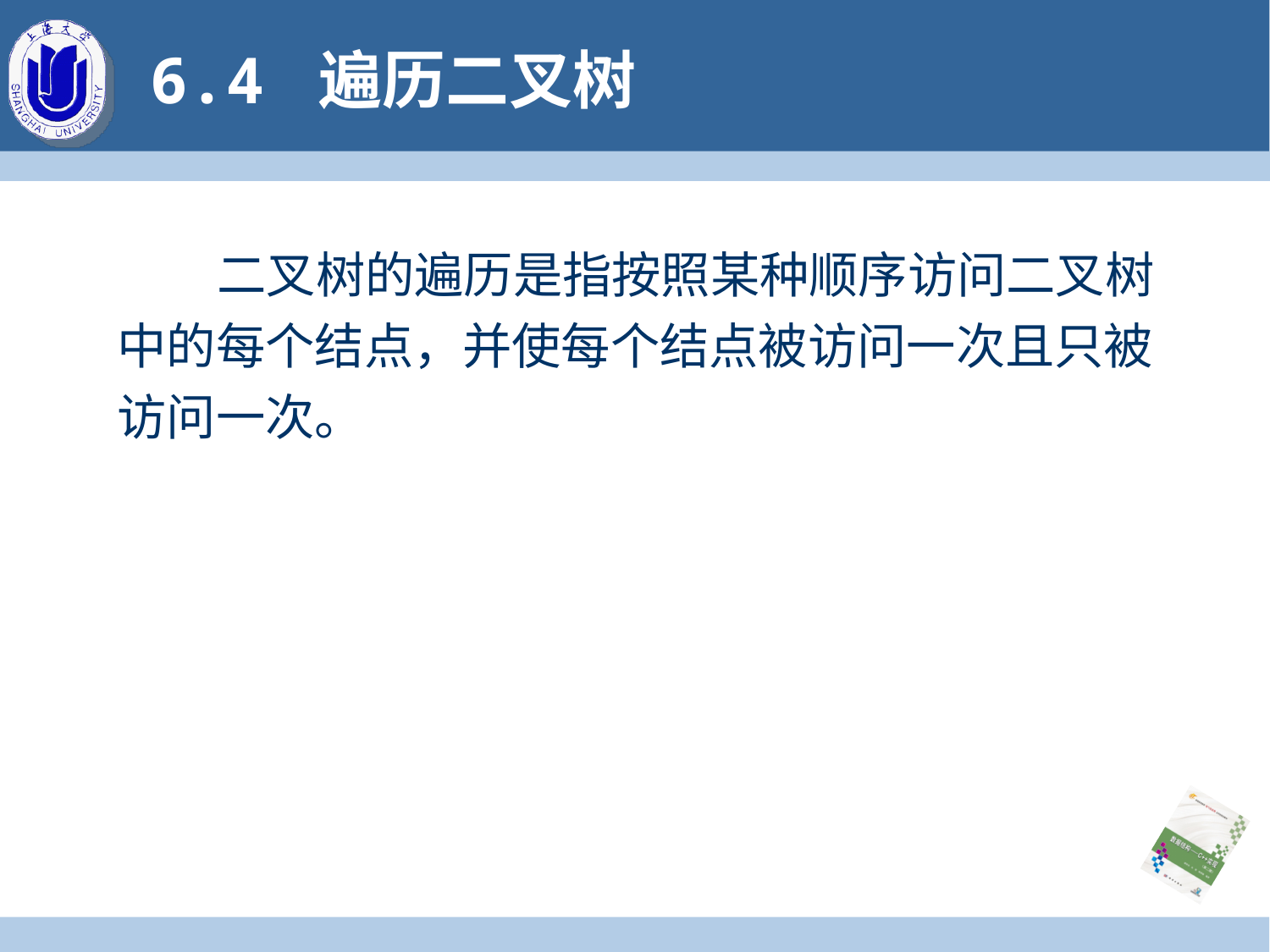

# 6.4 遍历二叉树
        二叉树的遍历是指按照某种顺序访问二叉树中的每个结点，并使每个结点被访问一次且只被访问一次。